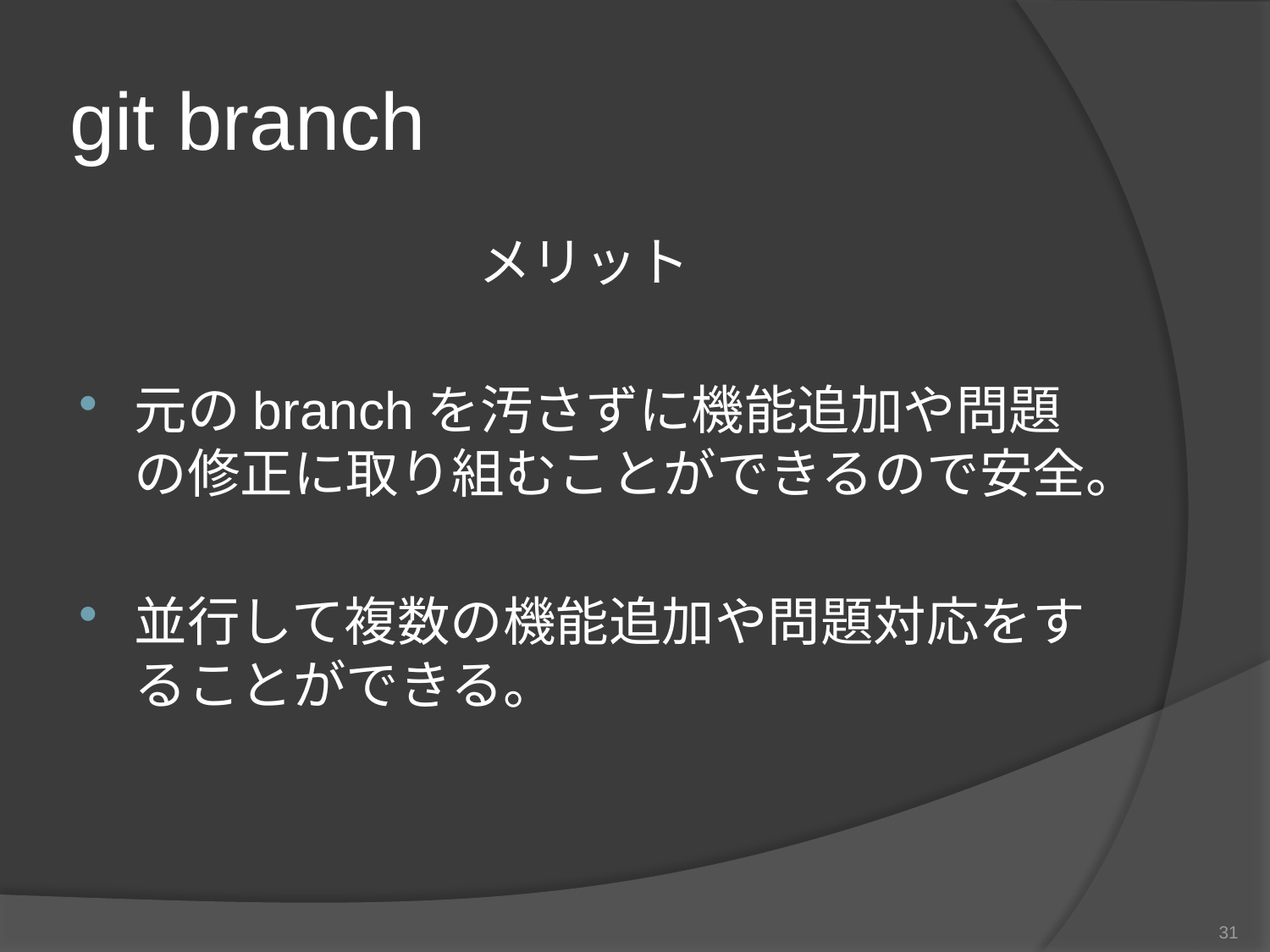

# git branch
メリット

元のbranchを汚さずに機能追加や問題の修正に取り組むことができるので安全。

並行して複数の機能追加や問題対応をすることができる。
31